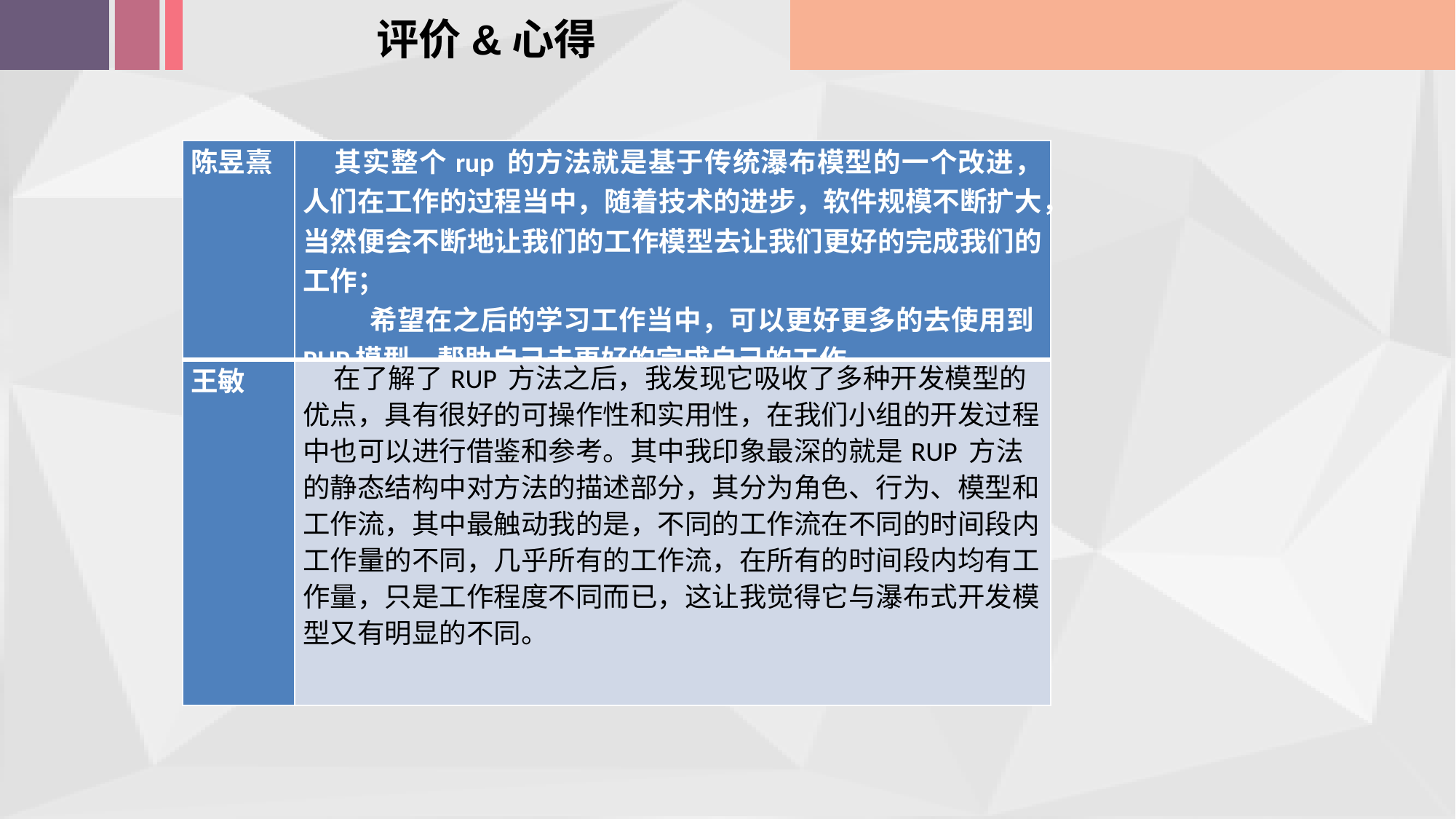

评价&心得
| 陈昱熹 | 其实整个rup 的方法就是基于传统瀑布模型的一个改进，人们在工作的过程当中，随着技术的进步，软件规模不断扩大，当然便会不断地让我们的工作模型去让我们更好的完成我们的工作； 希望在之后的学习工作当中，可以更好更多的去使用到RUP模型，帮助自己去更好的完成自己的工作。 |
| --- | --- |
| 王敏 | 在了解了RUP 方法之后，我发现它吸收了多种开发模型的优点，具有很好的可操作性和实用性，在我们小组的开发过程中也可以进行借鉴和参考。其中我印象最深的就是RUP 方法的静态结构中对方法的描述部分，其分为角色、行为、模型和工作流，其中最触动我的是，不同的工作流在不同的时间段内工作量的不同，几乎所有的工作流，在所有的时间段内均有工作量，只是工作程度不同而已，这让我觉得它与瀑布式开发模型又有明显的不同。 |